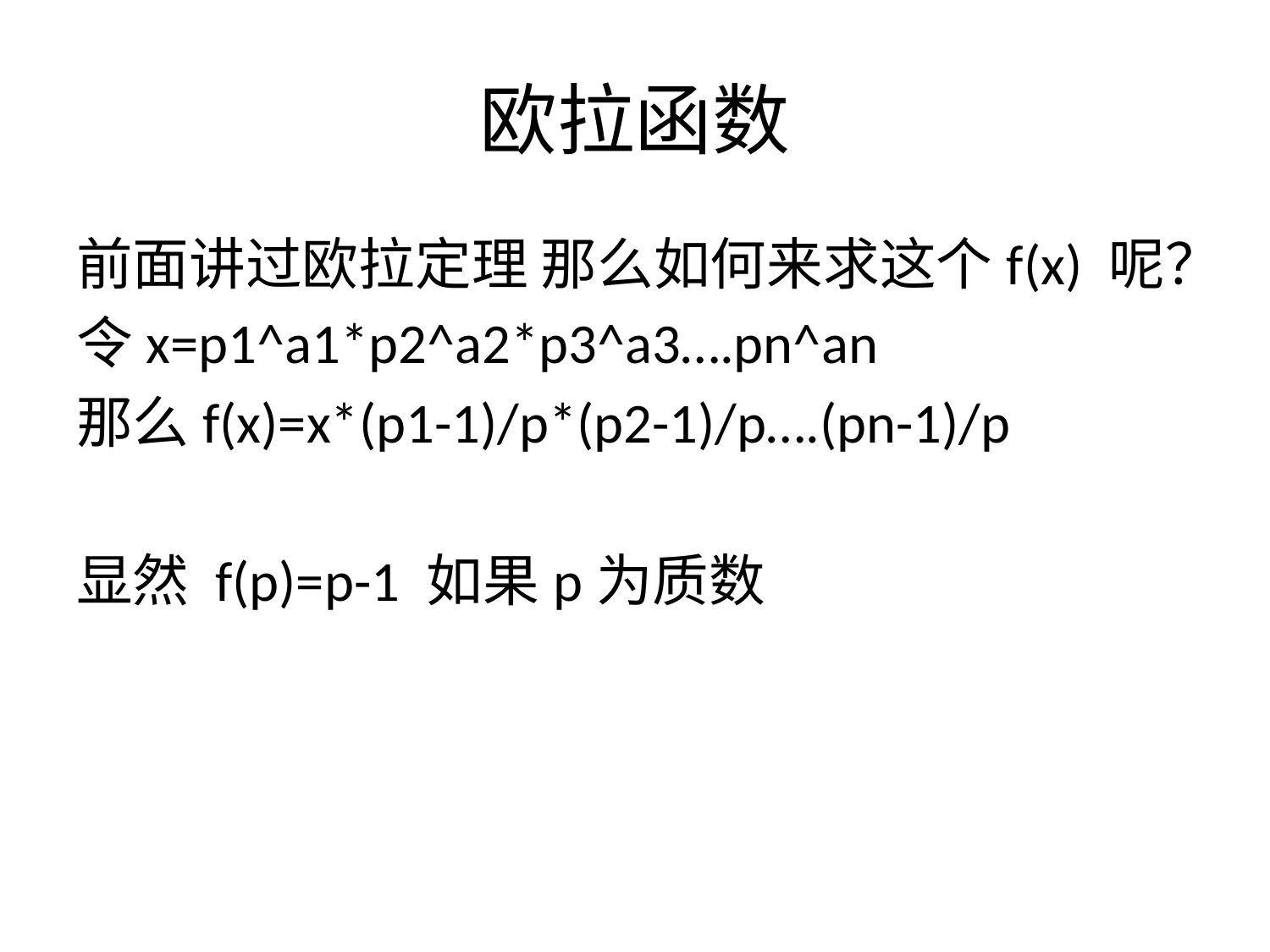

# 欧拉函数
前面讲过欧拉定理 那么如何来求这个f(x) 呢？
令x=p1^a1*p2^a2*p3^a3….pn^an
那么f(x)=x*(p1-1)/p*(p2-1)/p….(pn-1)/p

显然 f(p)=p-1 如果p为质数